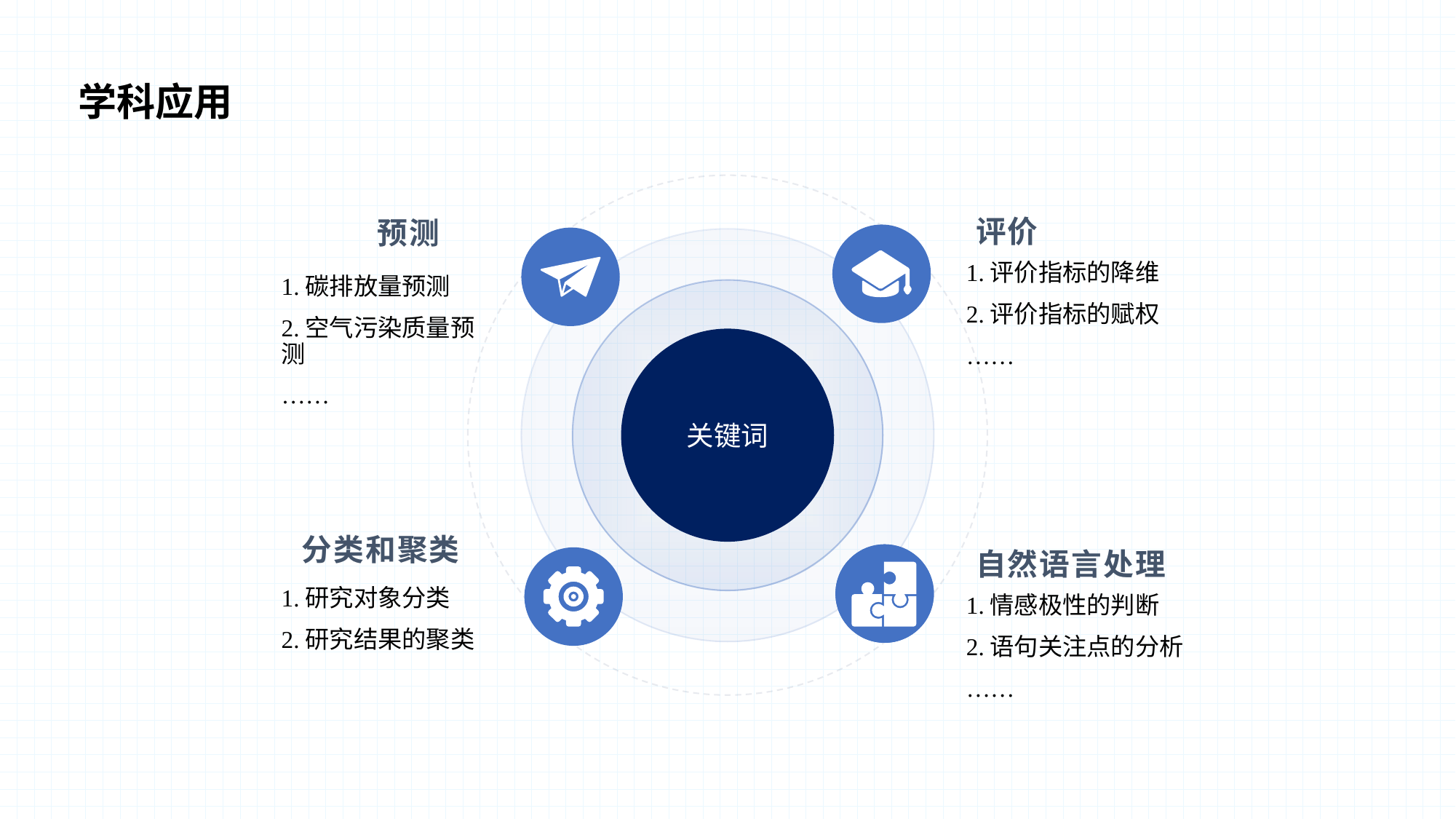

# 学科应用
评价
预测

1.评价指标的降维
2.评价指标的赋权
……

1.碳排放量预测
2.空气污染质量预测
……
分类和聚类
自然语言处理

1.研究对象分类
2.研究结果的聚类
1.情感极性的判断
2.语句关注点的分析
……